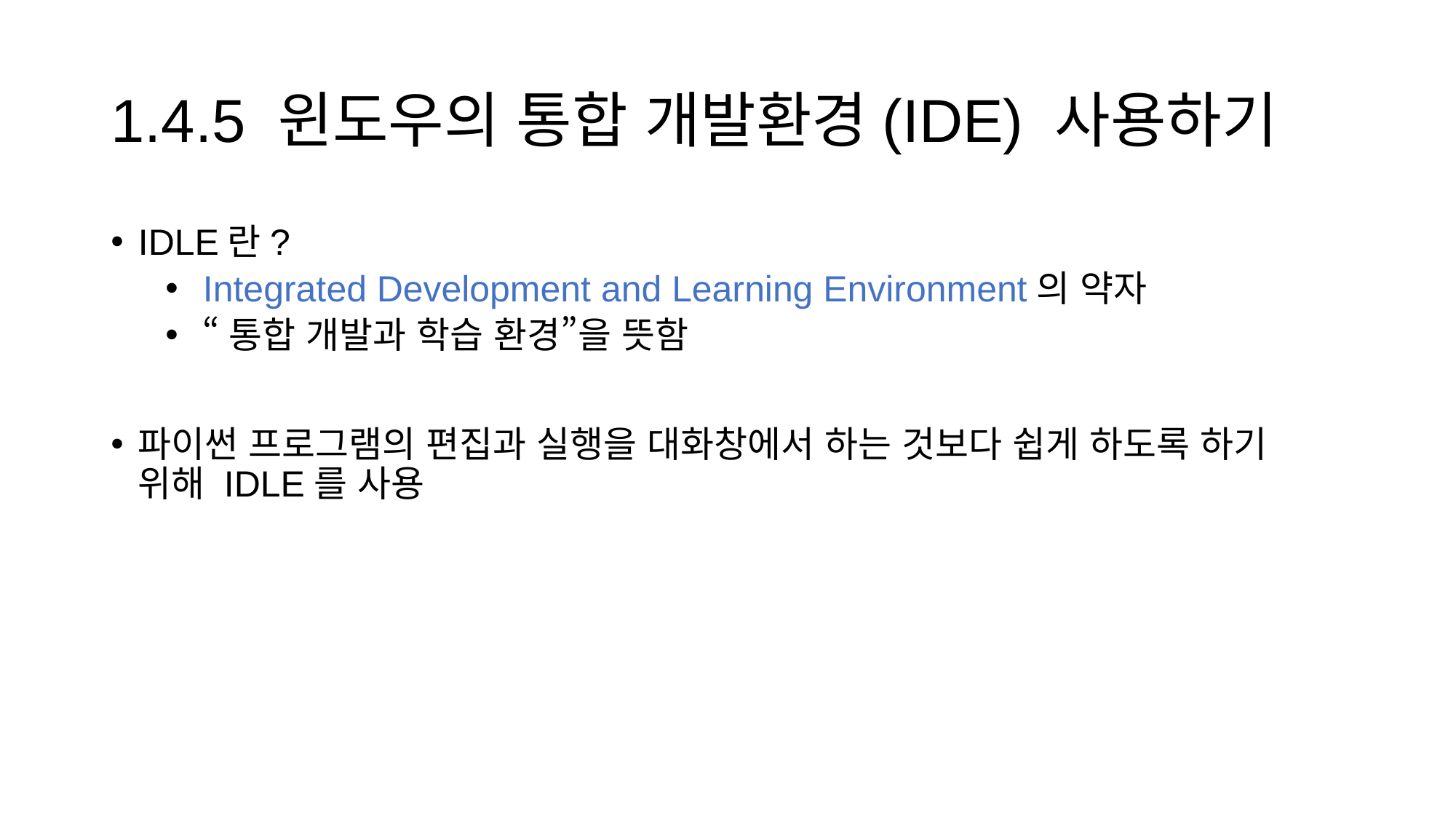

# 1.4.5 윈도우의 통합 개발환경(IDE) 사용하기
IDLE란?
 Integrated Development and Learning Environment의 약자
 “통합 개발과 학습 환경”을 뜻함

파이썬 프로그램의 편집과 실행을 대화창에서 하는 것보다 쉽게 하도록 하기 위해 IDLE를 사용